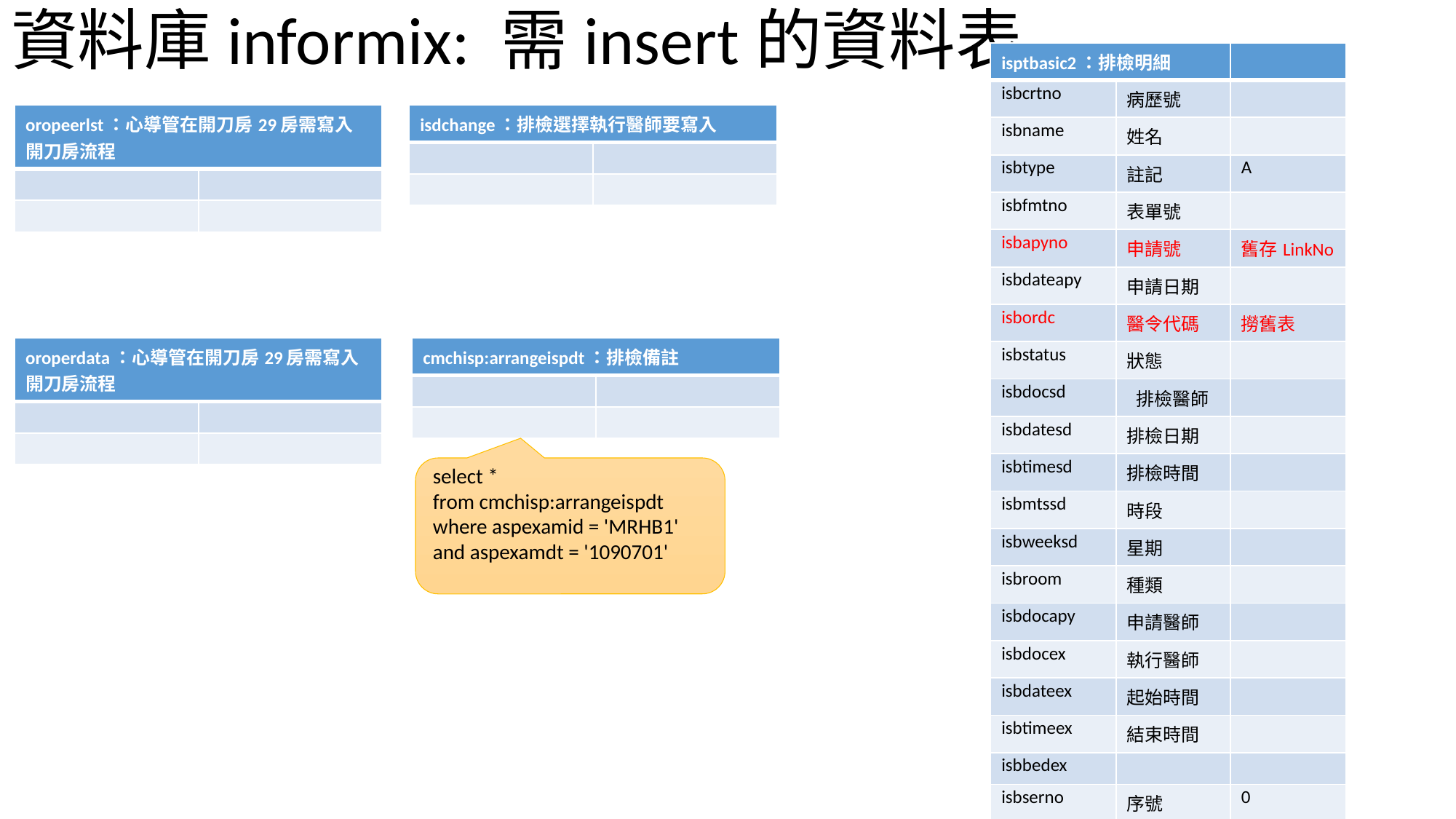

# 資料庫informix: 需insert的資料表
| isptbasic2：排檢明細 |  |  |
| --- | --- | --- |
| isbcrtno | 病歷號 |  |
| isbname | 姓名 |  |
| isbtype | 註記 | A |
| isbfmtno | 表單號 |  |
| isbapyno | 申請號 | 舊存LinkNo |
| isbdateapy | 申請日期 |  |
| isbordc | 醫令代碼 | 撈舊表 |
| isbstatus | 狀態 |  |
| isbdocsd | 排檢醫師 |  |
| isbdatesd | 排檢日期 |  |
| isbtimesd | 排檢時間 |  |
| isbmtssd | 時段 |  |
| isbweeksd | 星期 |  |
| isbroom | 種類 |  |
| isbdocapy | 申請醫師 |  |
| isbdocex | 執行醫師 |  |
| isbdateex | 起始時間 |  |
| isbtimeex | 結束時間 |  |
| isbbedex |  |  |
| isbserno | 序號 | 0 |
| isbtelno | 電話 |  |
| isbbudid | 棟別 |  |
| oropeerlst：心導管在開刀房29房需寫入開刀房流程 |  |
| --- | --- |
|  |  |
|  |  |
| isdchange：排檢選擇執行醫師要寫入 |  |
| --- | --- |
|  |  |
|  |  |
| oroperdata：心導管在開刀房29房需寫入開刀房流程 |  |
| --- | --- |
|  |  |
|  |  |
| cmchisp:arrangeispdt：排檢備註 |  |
| --- | --- |
|  |  |
|  |  |
select *
from cmchisp:arrangeispdt
where aspexamid = 'MRHB1'
and aspexamdt = '1090701'